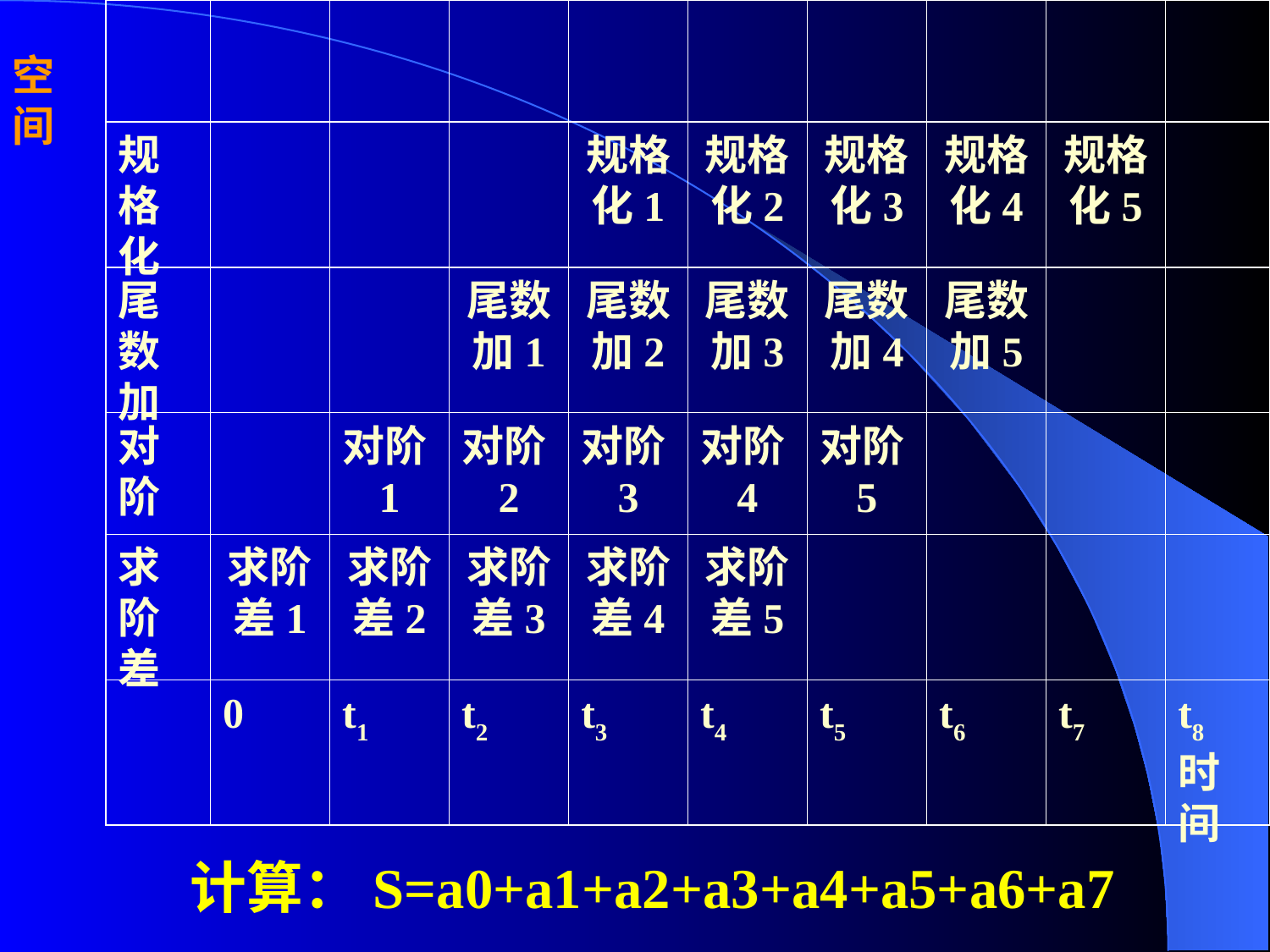

规格化

规格化1

规格化2

规格化3

规格化4

规格化5

尾数加

尾数加1

尾数加2

尾数加3

尾数加4

尾数加5

对 阶

对阶1

对阶2

对阶3

对阶4

对阶5

求阶差

求阶差1

求阶差2

求阶差3

求阶差4

求阶差5

0

t1

t2

t3

t4

t5

t6

t7

t8 时间

空间

计算：S=a0+a1+a2+a3+a4+a5+a6+a7
5